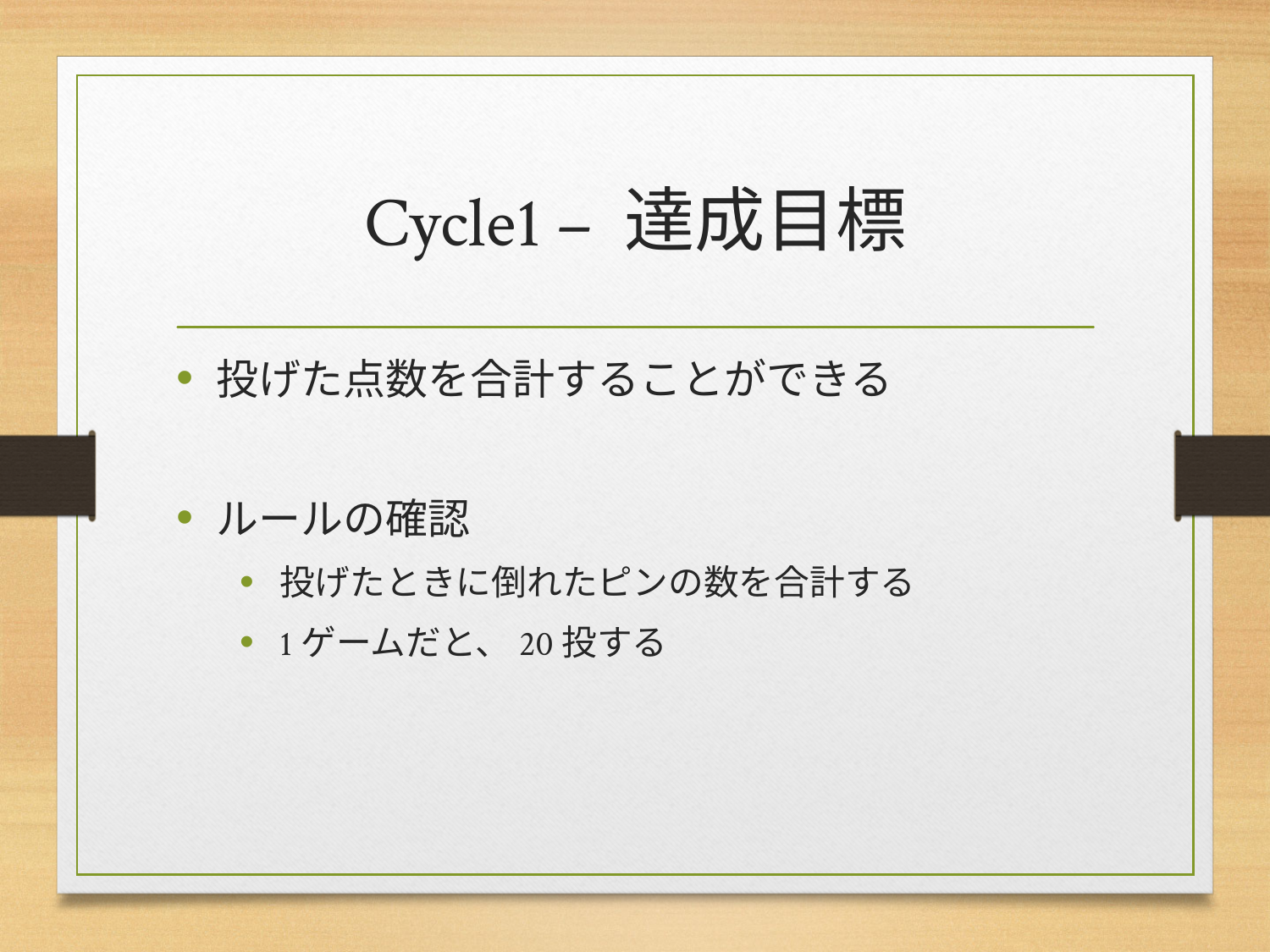

# Cycle1 – 達成目標
投げた点数を合計することができる

ルールの確認
投げたときに倒れたピンの数を合計する
1ゲームだと、20投する